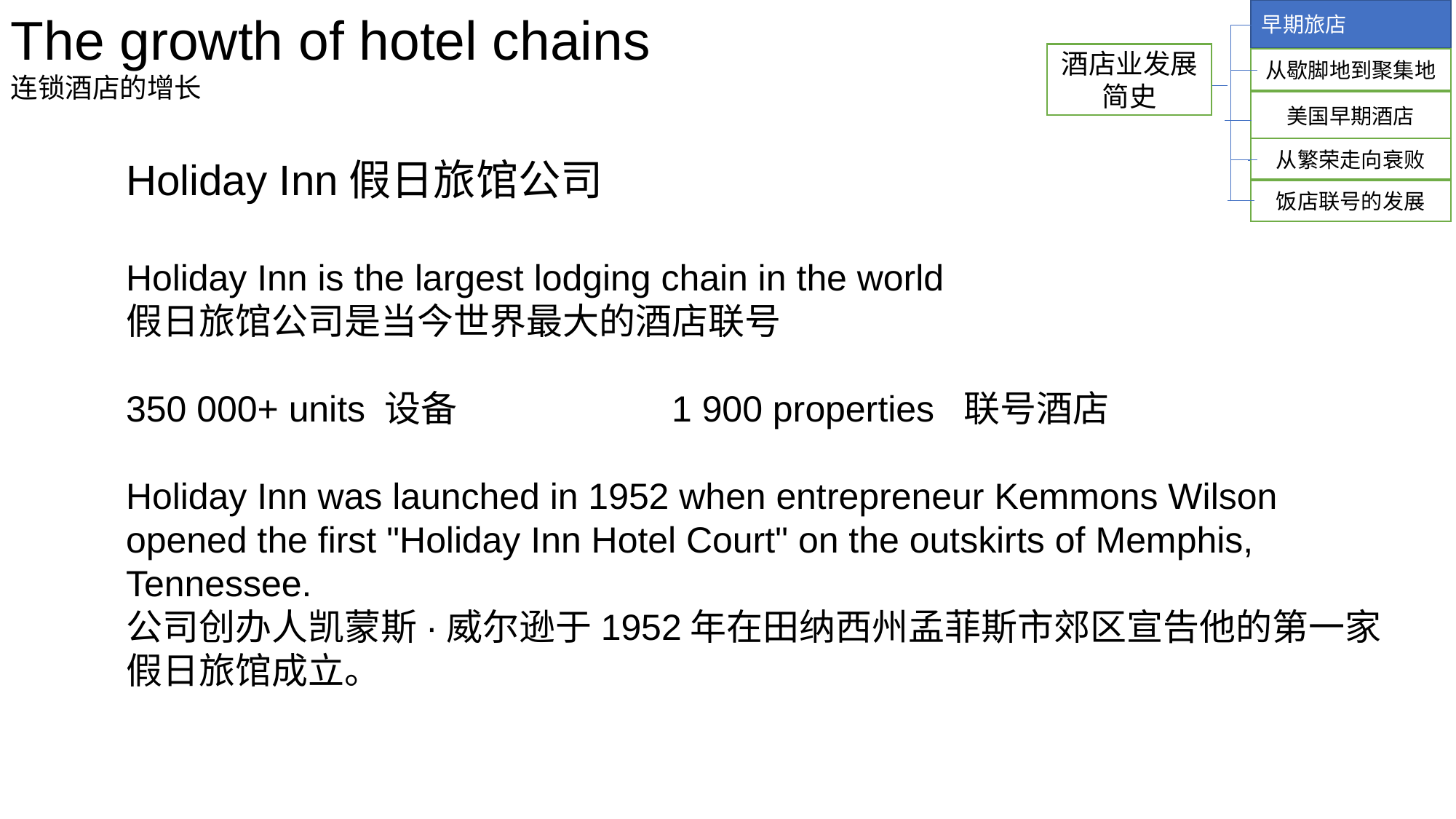

The growth of hotel chains
连锁酒店的增长
早期旅店
酒店业发展简史
从歇脚地到聚集地
美国早期酒店
从繁荣走向衰败
Holiday Inn假日旅馆公司

Holiday Inn is the largest lodging chain in the world
假日旅馆公司是当今世界最大的酒店联号

350 000+ units 设备		1 900 properties  联号酒店

Holiday Inn was launched in 1952 when entrepreneur Kemmons Wilson opened the first "Holiday Inn Hotel Court" on the outskirts of Memphis, Tennessee.
公司创办人凯蒙斯·威尔逊于1952年在田纳西州孟菲斯市郊区宣告他的第一家假日旅馆成立。
饭店联号的发展